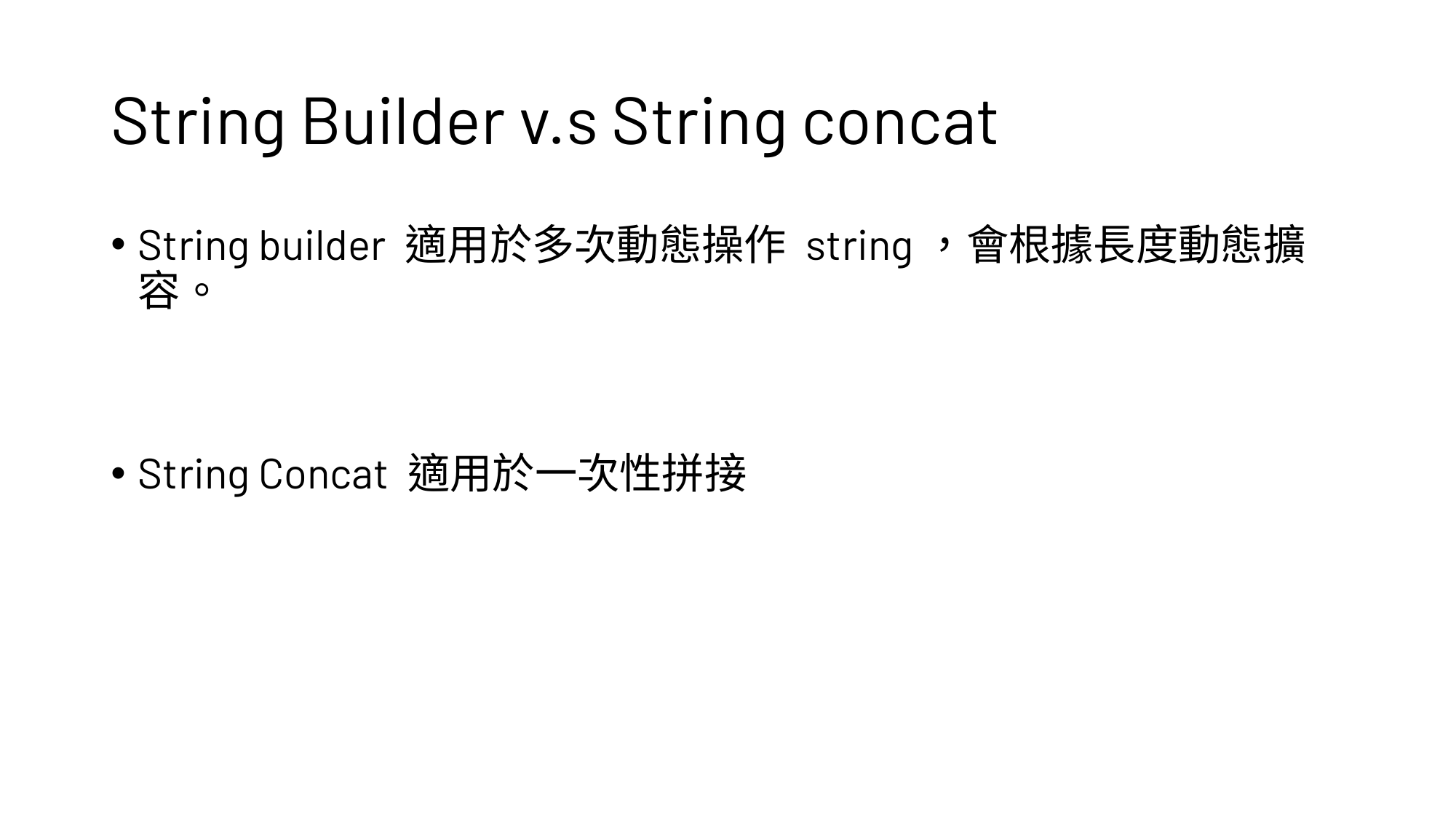

# String Builder v.s String concat
String builder 適用於多次動態操作 string，會根據長度動態擴容。

String Concat 適用於一次性拼接